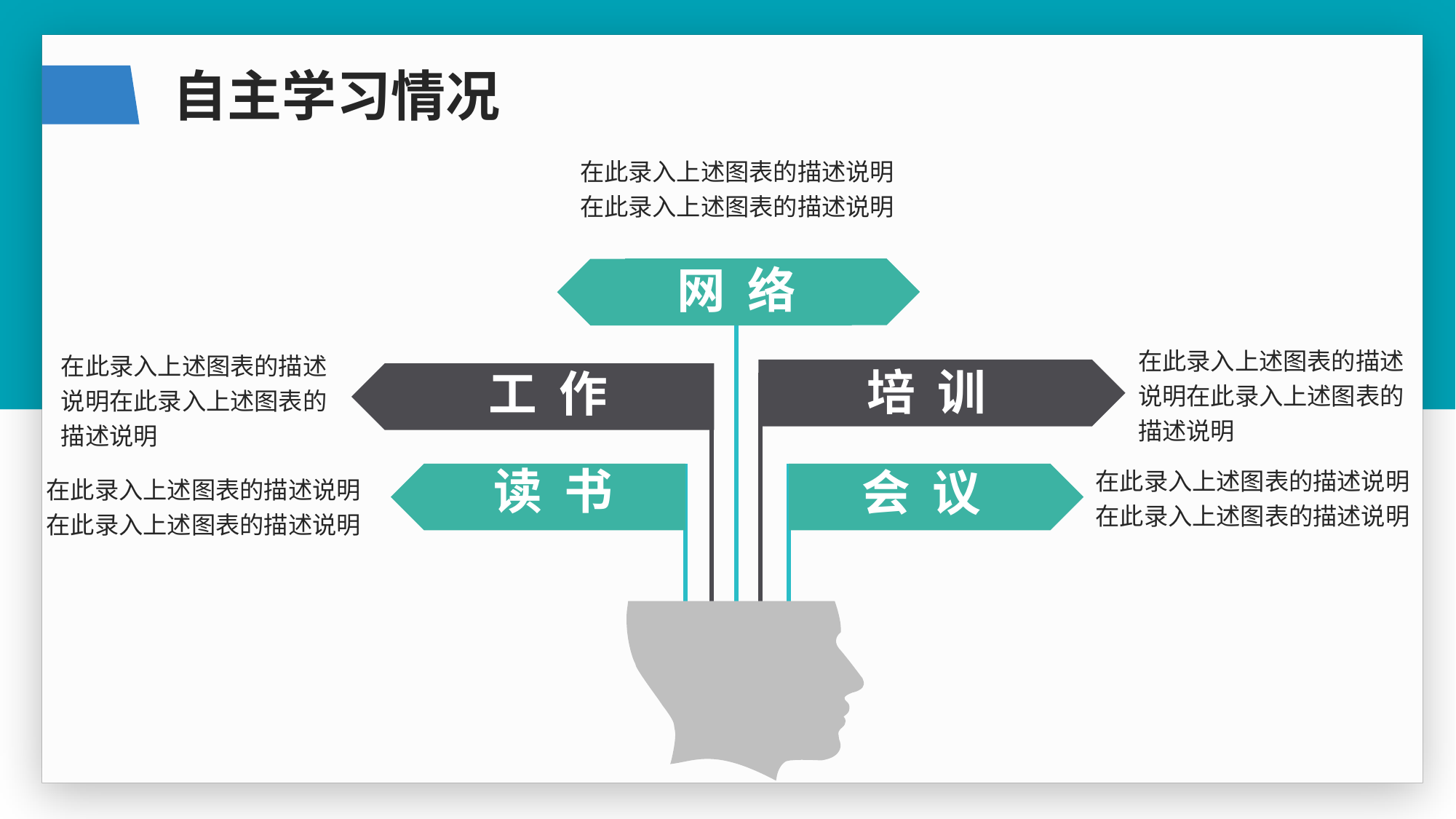

自主学习情况

在此录入上述图表的描述说明在此录入上述图表的描述说明
网  络

在此录入上述图表的描述说明在此录入上述图表的描述说明
在此录入上述图表的描述说明在此录入上述图表的描述说明
培  训

工  作

在此录入上述图表的描述说明在此录入上述图表的描述说明
读  书

会  议

在此录入上述图表的描述说明在此录入上述图表的描述说明